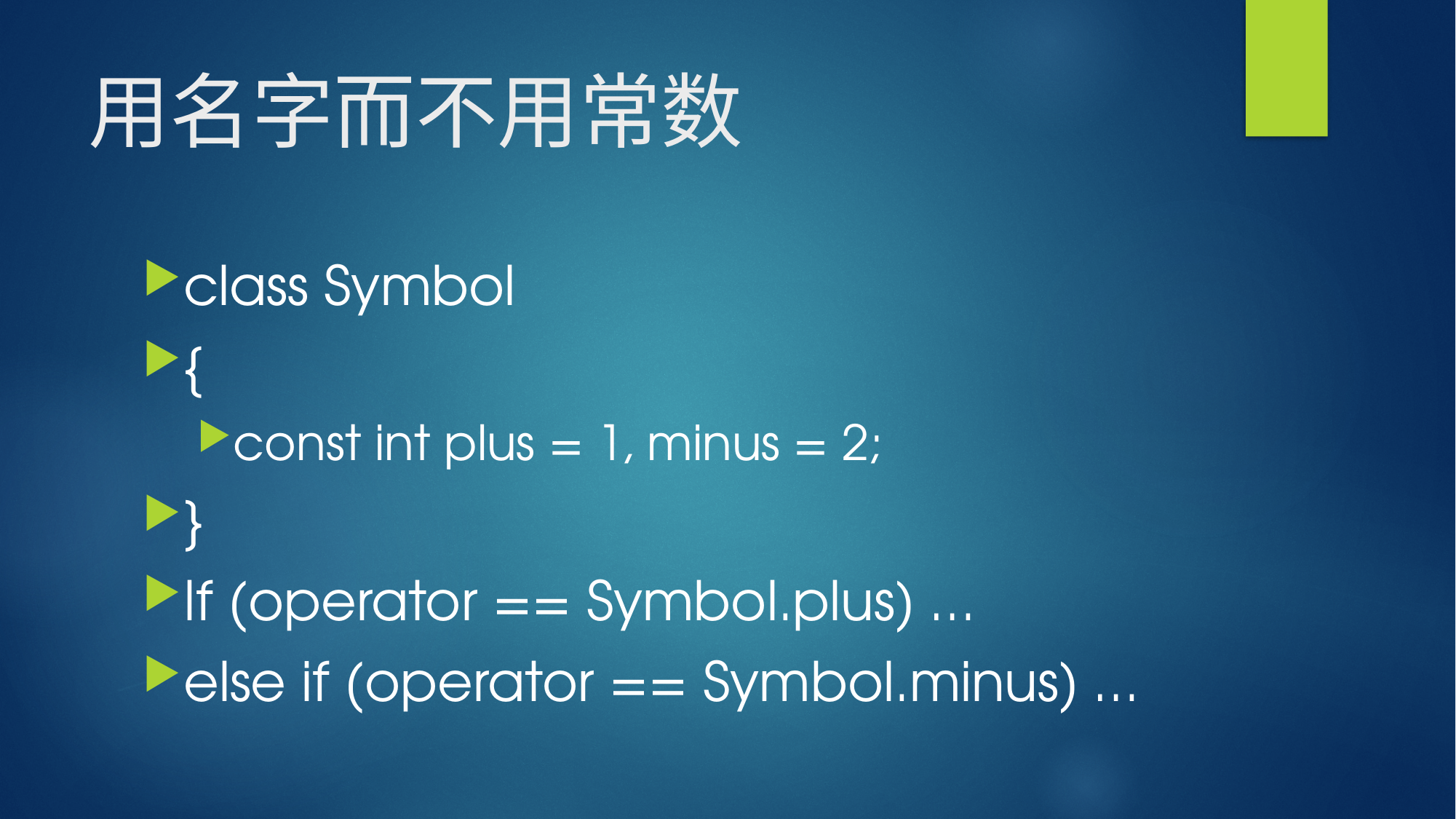

# 用名字而不用常数
class Symbol
{
const int plus = 1, minus = 2;
}
If (operator == Symbol.plus) …
else if (operator == Symbol.minus) …